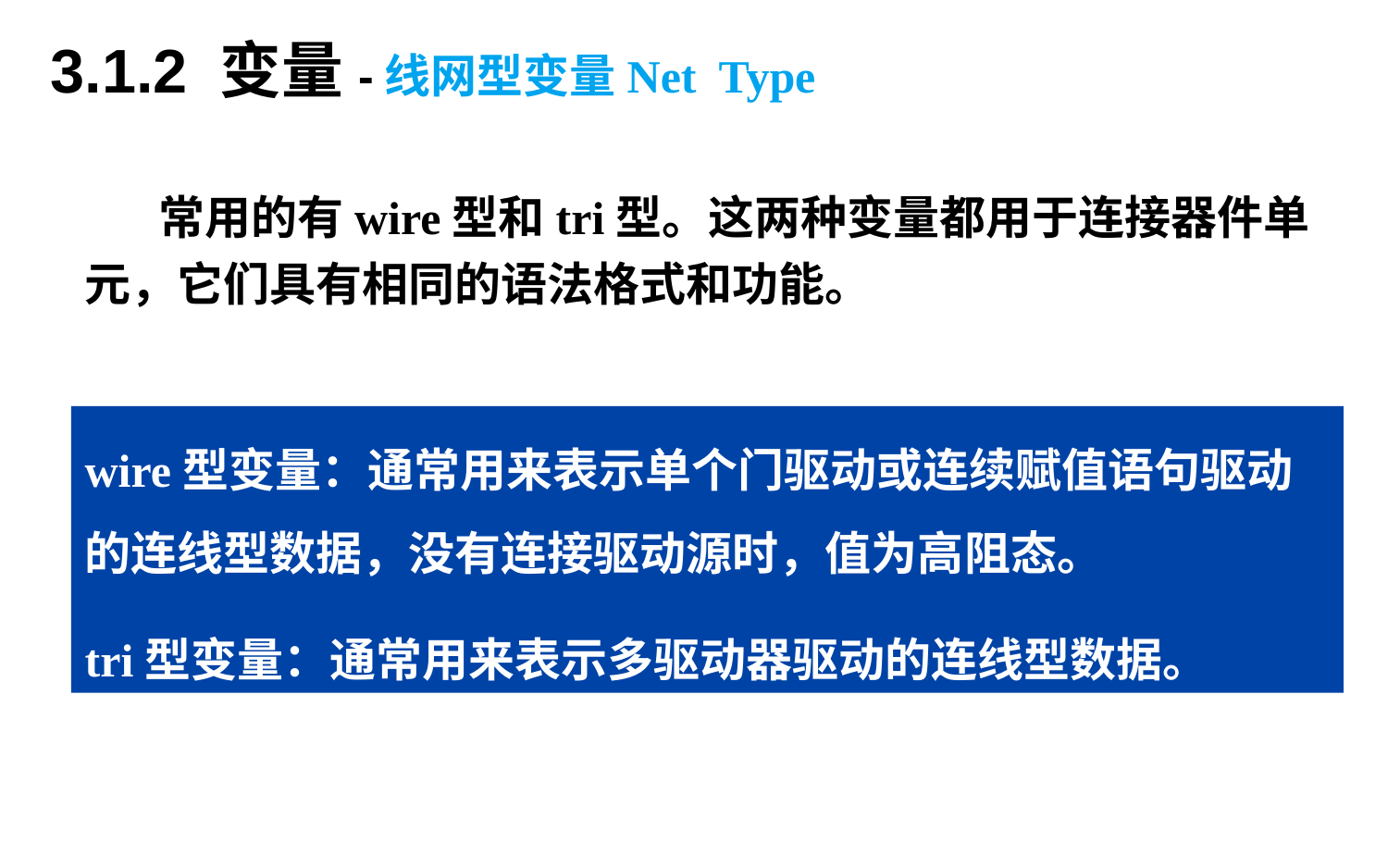

3.1.2 变量-线网型变量Net  Type
      常用的有wire型和tri型。这两种变量都用于连接器件单元，它们具有相同的语法格式和功能。
wire型变量：通常用来表示单个门驱动或连续赋值语句驱动的连线型数据，没有连接驱动源时，值为高阻态。
tri型变量：通常用来表示多驱动器驱动的连线型数据。